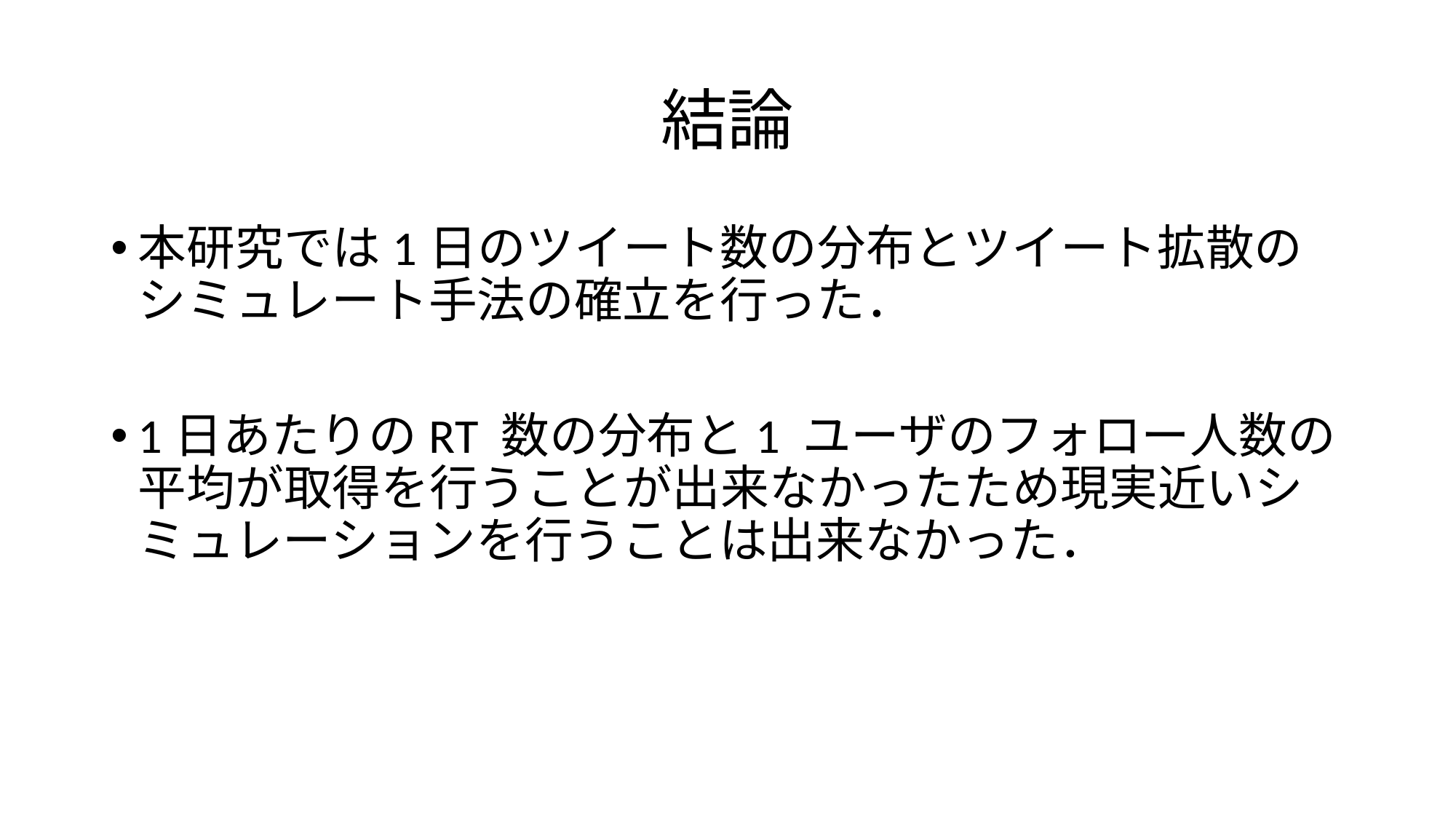

# 結論
本研究では1日のツイート数の分布とツイート拡散のシミュレート手法の確立を行った．

1日あたりのRT 数の分布と1 ユーザのフォロー人数の平均が取得を行うことが出来なかったため現実近いシミュレーションを行うことは出来なかった．